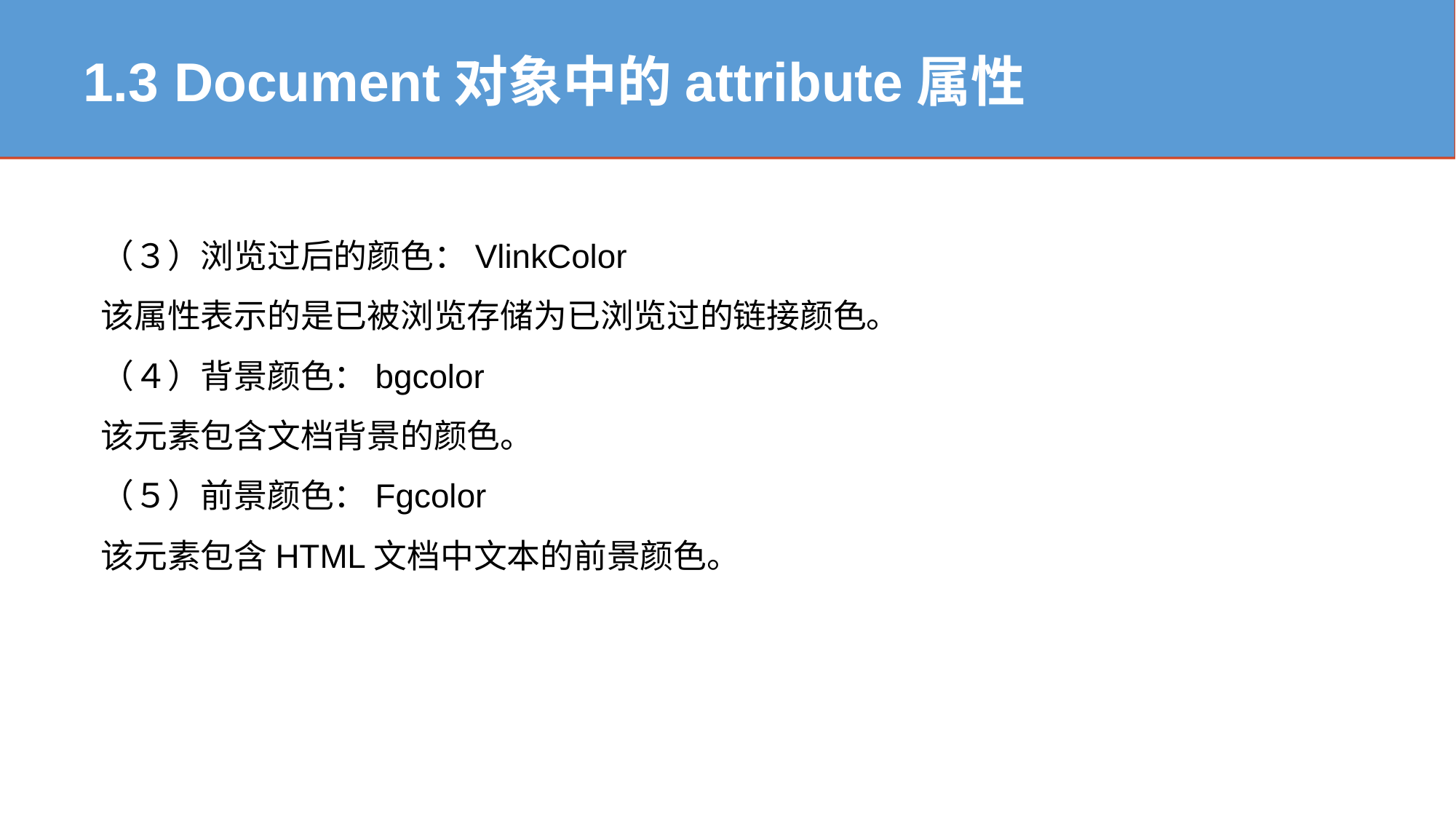

1.3 Document对象中的attribute属性

（３）浏览过后的颜色：VlinkColor
该属性表示的是已被浏览存储为已浏览过的链接颜色。
（４）背景颜色：bgcolor
该元素包含文档背景的颜色。
（５）前景颜色：Fgcolor
该元素包含HTML文档中文本的前景颜色。